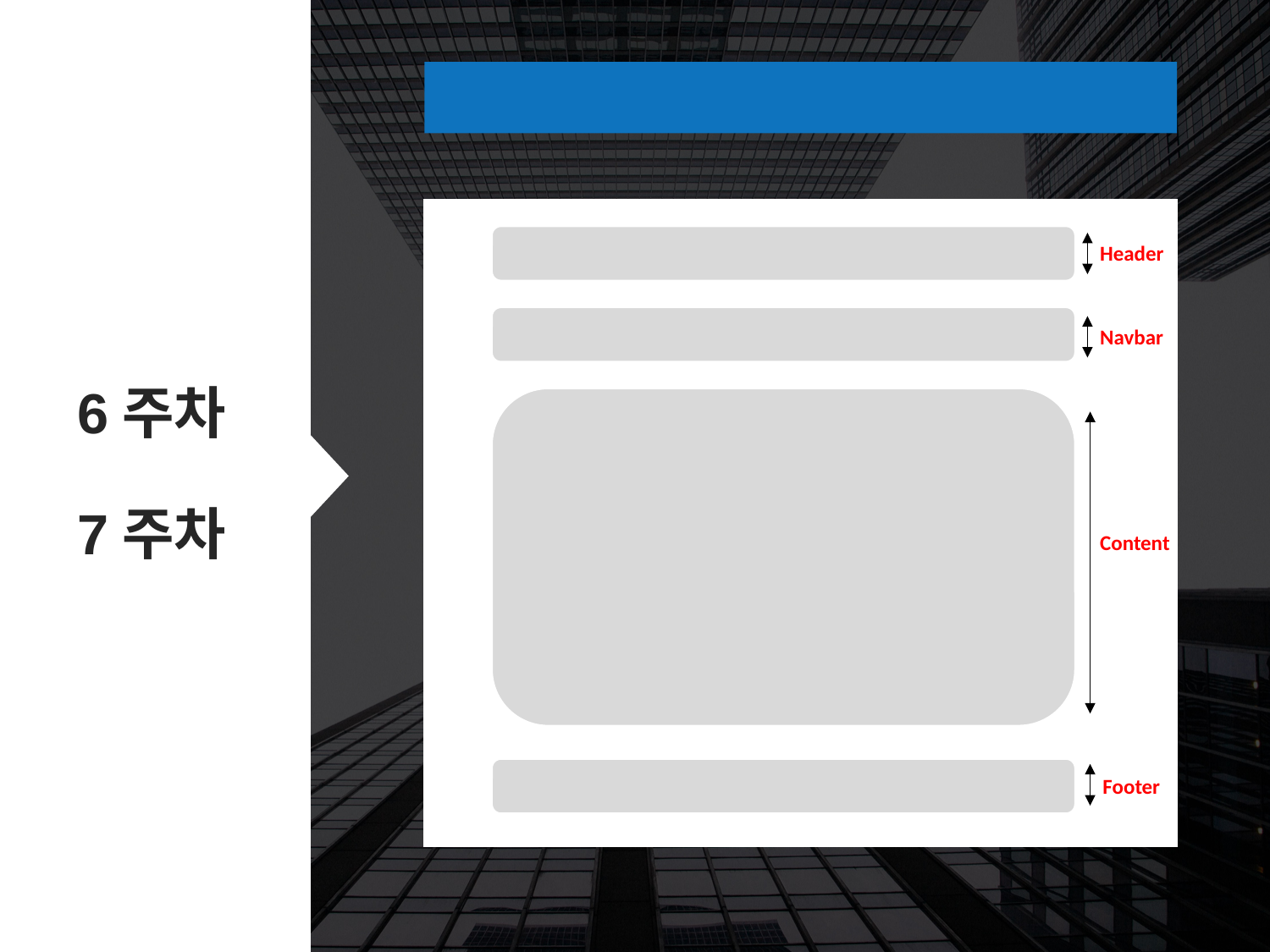

6,7주차 : 관리자 / 사용자 페이지폼 구축

Header
# 6주차 7주차

Navbar

Content

Footer